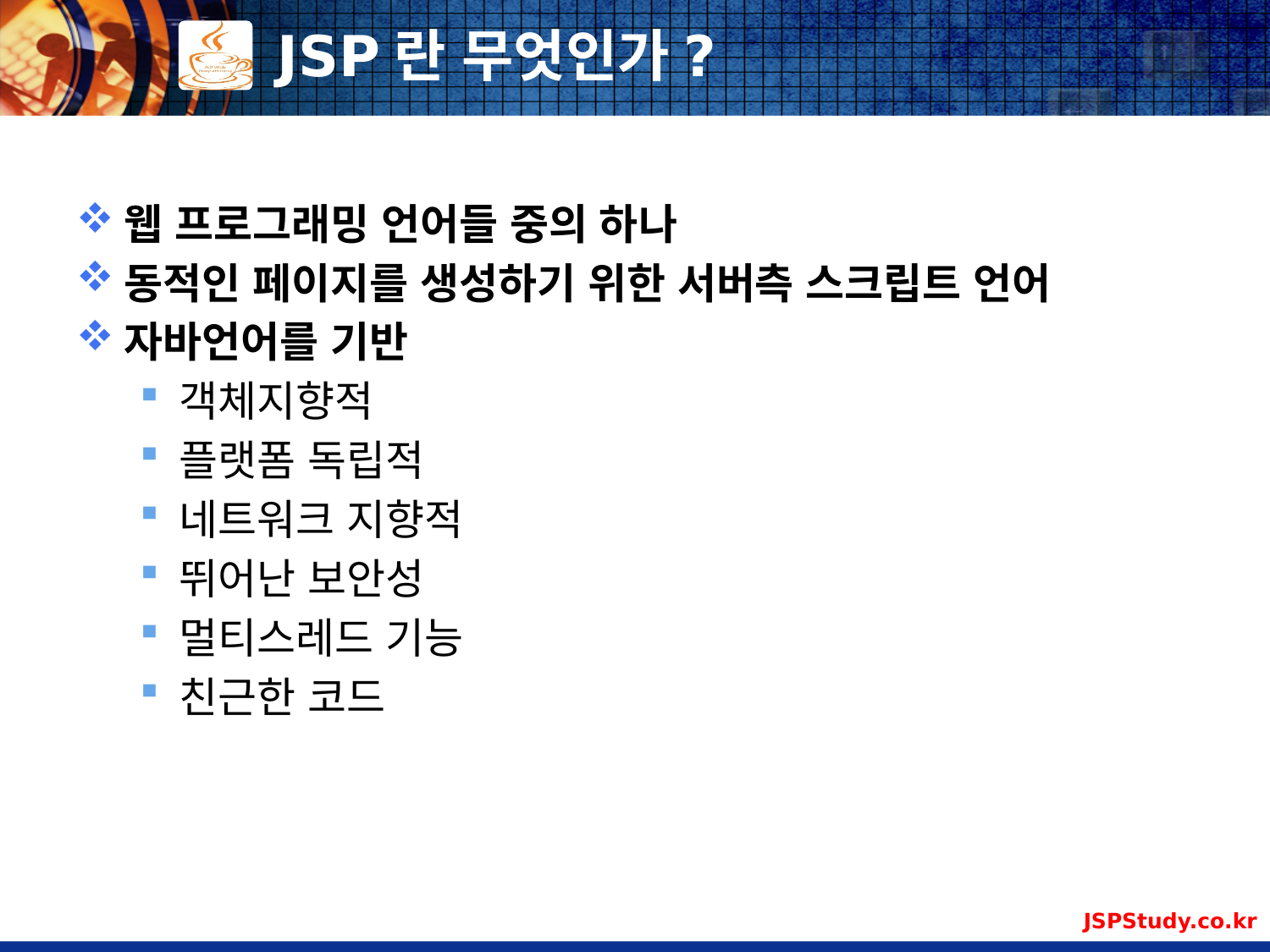

# JSP란 무엇인가?
웹 프로그래밍 언어들 중의 하나
동적인 페이지를 생성하기 위한 서버측 스크립트 언어
자바언어를 기반
객체지향적
플랫폼 독립적
네트워크 지향적
뛰어난 보안성
멀티스레드 기능
친근한 코드

JSPStudy.co.kr